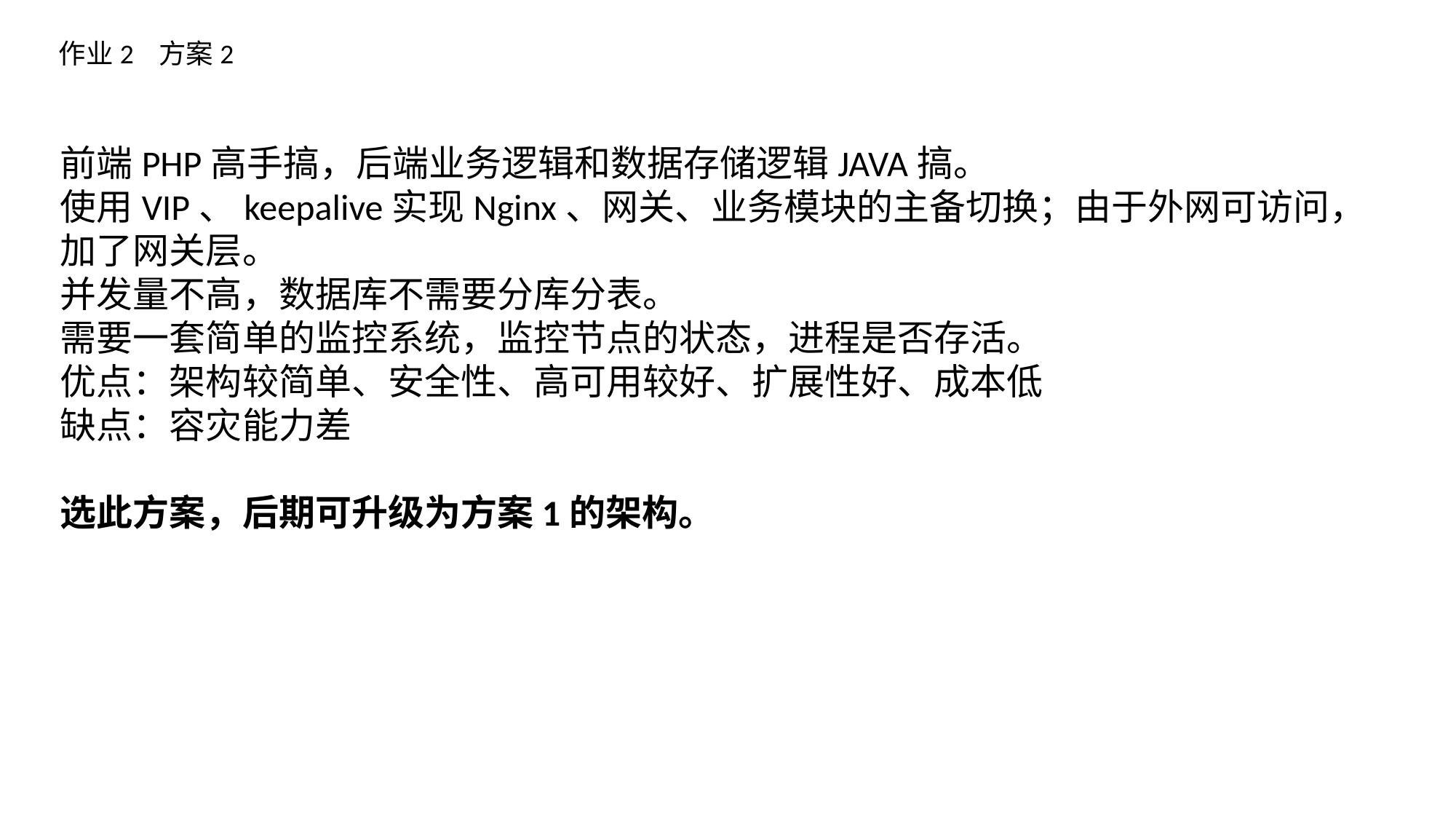

作业2   方案2
前端PHP高手搞，后端业务逻辑和数据存储逻辑JAVA搞。
使用VIP、keepalive实现Nginx、网关、业务模块的主备切换；由于外网可访问，加了网关层。
并发量不高，数据库不需要分库分表。
需要一套简单的监控系统，监控节点的状态，进程是否存活。
优点：架构较简单、安全性、高可用较好、扩展性好、成本低
缺点：容灾能力差

选此方案，后期可升级为方案1的架构。